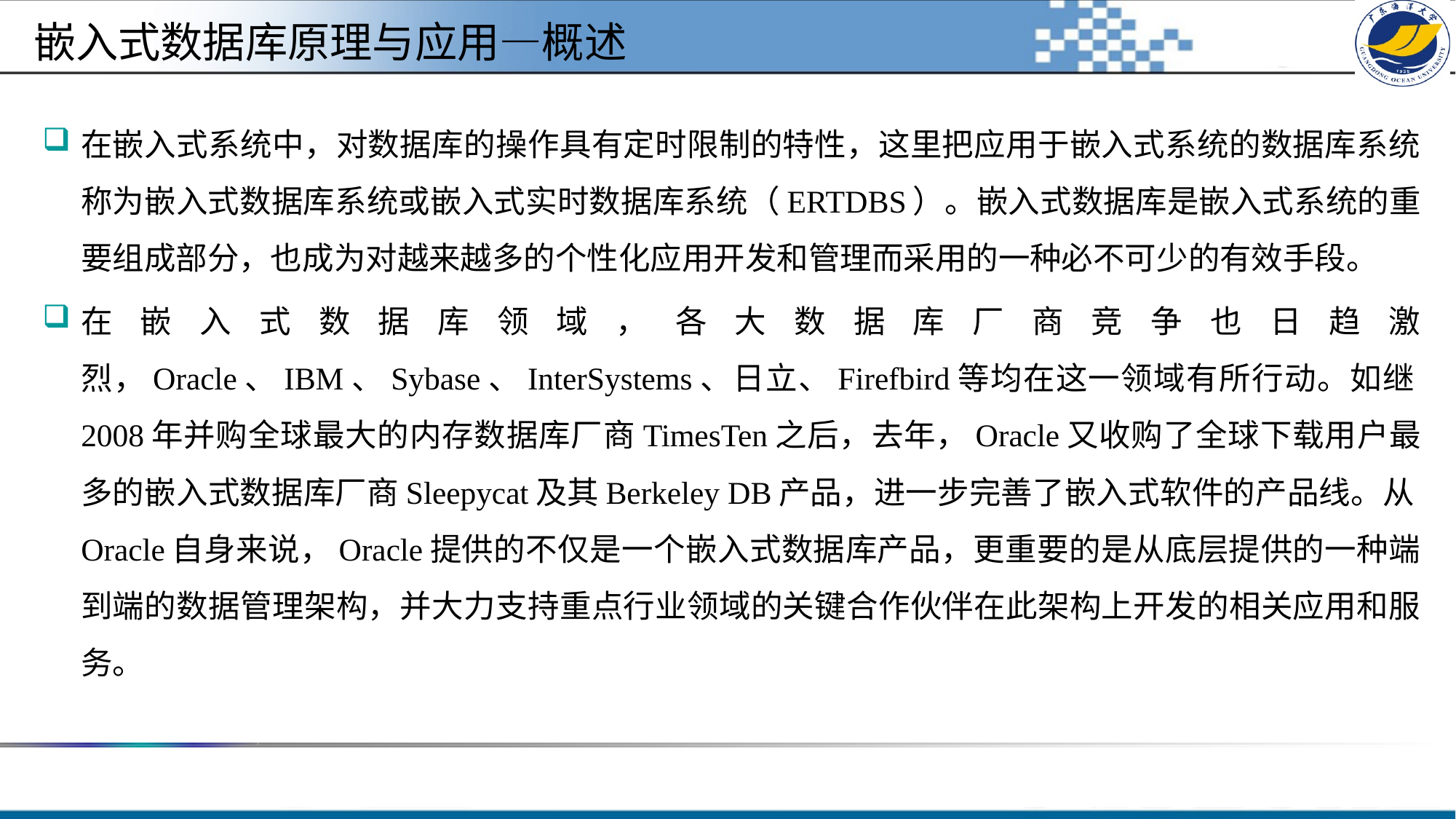

#
嵌入式数据库原理与应用—概述
在嵌入式系统中，对数据库的操作具有定时限制的特性，这里把应用于嵌入式系统的数据库系统称为嵌入式数据库系统或嵌入式实时数据库系统（ERTDBS）。嵌入式数据库是嵌入式系统的重要组成部分，也成为对越来越多的个性化应用开发和管理而采用的一种必不可少的有效手段。
在嵌入式数据库领域，各大数据库厂商竞争也日趋激烈，Oracle、IBM、Sybase、InterSystems、日立、Firefbird等均在这一领域有所行动。如继2008年并购全球最大的内存数据库厂商TimesTen之后，去年，Oracle又收购了全球下载用户最多的嵌入式数据库厂商Sleepycat及其Berkeley DB产品，进一步完善了嵌入式软件的产品线。从Oracle自身来说，Oracle提供的不仅是一个嵌入式数据库产品，更重要的是从底层提供的一种端到端的数据管理架构，并大力支持重点行业领域的关键合作伙伴在此架构上开发的相关应用和服务。